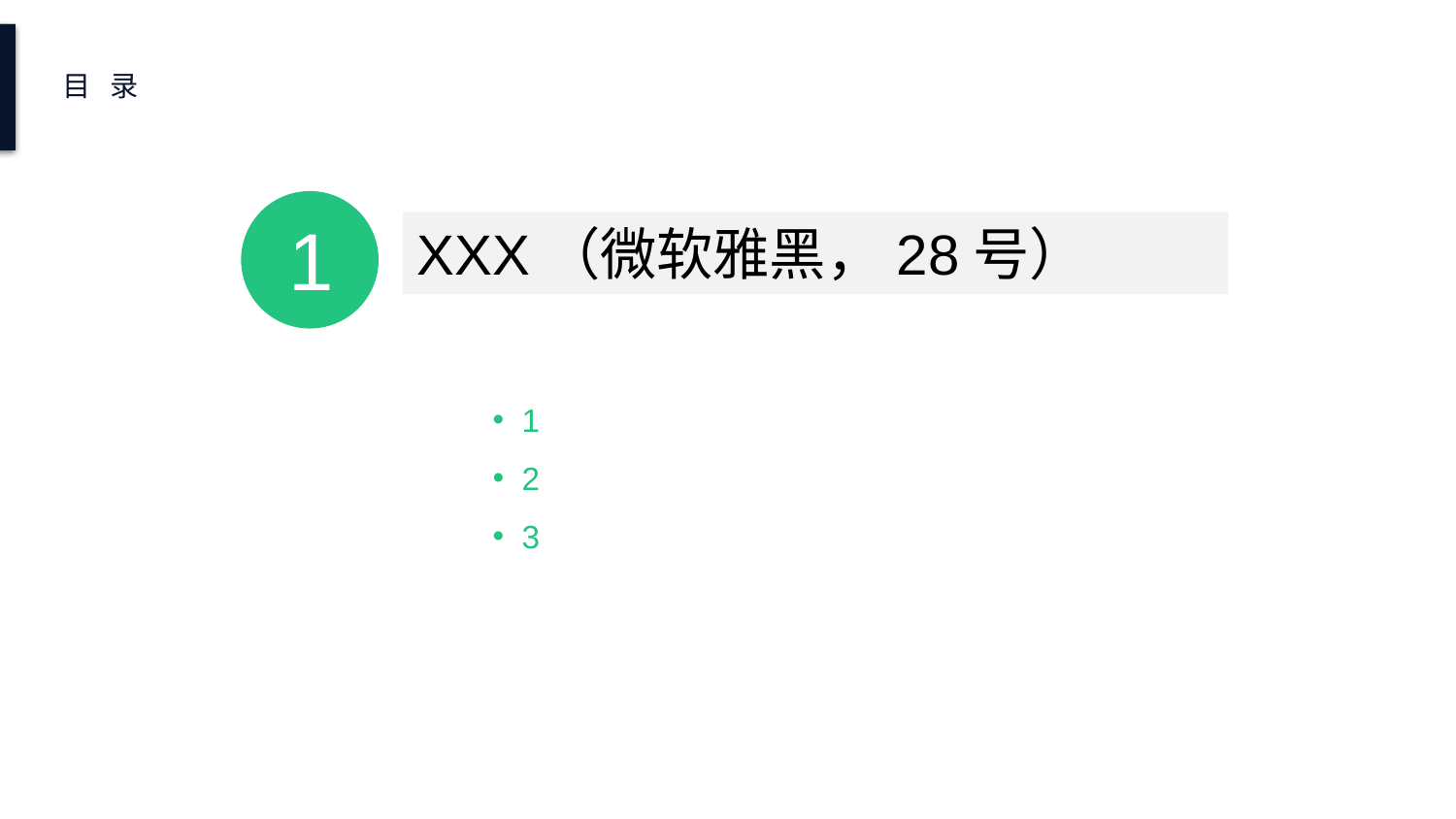

目   录

1
XXX（微软雅黑，28号）
  1
  2
  3